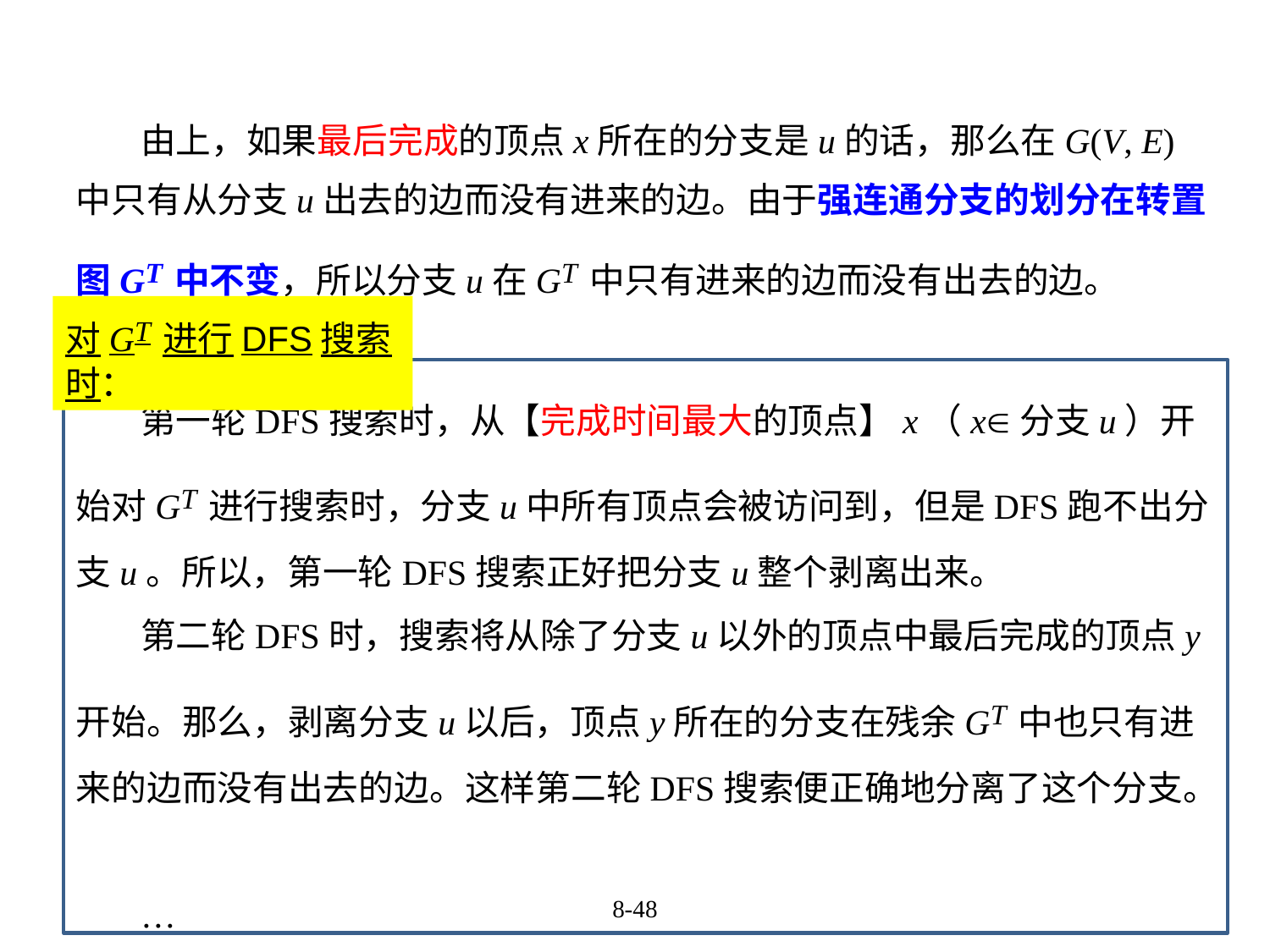

由上，如果最后完成的顶点x所在的分支是u的话，那么在G(V, E)中只有从分支u出去的边而没有进来的边。由于强连通分支的划分在转置图GT中不变，所以分支u在GT中只有进来的边而没有出去的边。

第一轮DFS搜索时，从【完成时间最大的顶点】x（x∈分支u）开始对GT进行搜索时，分支u中所有顶点会被访问到，但是DFS跑不出分支u。所以，第一轮DFS搜索正好把分支u整个剥离出来。
第二轮DFS时，搜索将从除了分支u以外的顶点中最后完成的顶点y开始。那么，剥离分支u以后，顶点y所在的分支在残余GT中也只有进来的边而没有出去的边。这样第二轮DFS搜索便正确地分离了这个分支。
…
依次类推，每一轮DFS搜索都能够正确地剥离一个强连通分支，直到所有顶点都被访问到。
对GT进行DFS搜索时：

8-48